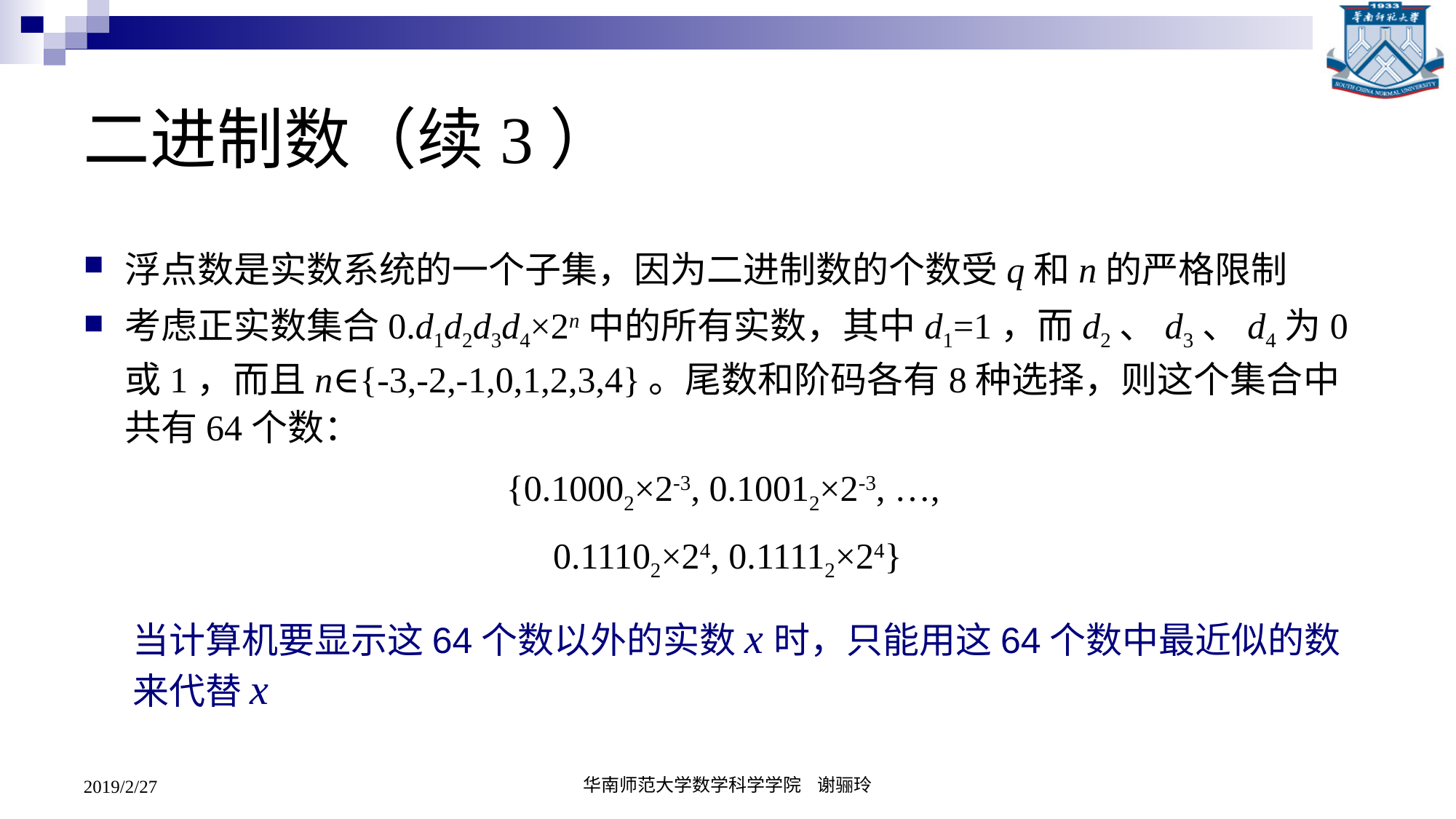

# 二进制数（续3）
浮点数是实数系统的一个子集，因为二进制数的个数受q和n的严格限制
考虑正实数集合0.d1d2d3d4×2n中的所有实数，其中d1=1，而d2、d3、d4为0或1，而且n∈{-3,-2,-1,0,1,2,3,4}。尾数和阶码各有8种选择，则这个集合中共有64个数：
{0.10002×2-3, 0.10012×2-3, …,
0.11102×24, 0.11112×24}
当计算机要显示这64个数以外的实数x时，只能用这64个数中最近似的数来代替x
2019/2/27
华南师范大学数学科学学院    谢骊玲